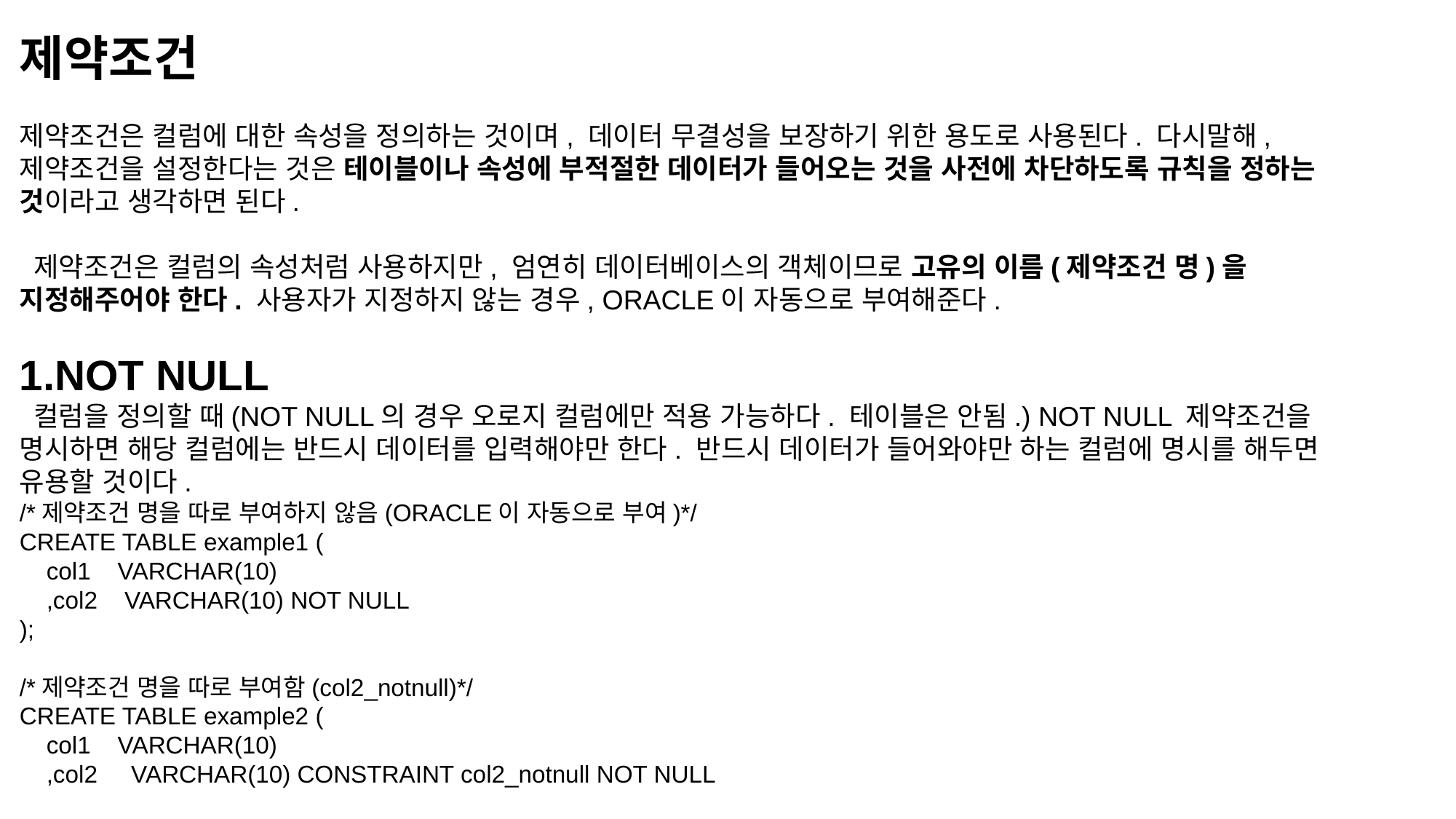

제약조건

제약조건은 컬럼에 대한 속성을 정의하는 것이며, 데이터 무결성을 보장하기 위한 용도로 사용된다. 다시말해, 제약조건을 설정한다는 것은 테이블이나 속성에 부적절한 데이터가 들어오는 것을 사전에 차단하도록 규칙을 정하는 것이라고 생각하면 된다.

 제약조건은 컬럼의 속성처럼 사용하지만, 엄연히 데이터베이스의 객체이므로 고유의 이름(제약조건 명)을 지정해주어야 한다. 사용자가 지정하지 않는 경우, ORACLE이 자동으로 부여해준다.

1.NOT NULL
 컬럼을 정의할 때(NOT NULL의 경우 오로지 컬럼에만 적용 가능하다. 테이블은 안됨.) NOT NULL 제약조건을 명시하면 해당 컬럼에는 반드시 데이터를 입력해야만 한다. 반드시 데이터가 들어와야만 하는 컬럼에 명시를 해두면 유용할 것이다.
/*제약조건 명을 따로 부여하지 않음(ORACLE이 자동으로 부여)*/
CREATE TABLE example1 (
    col1    VARCHAR(10)
    ,col2    VARCHAR(10) NOT NULL
);

/*제약조건 명을 따로 부여함(col2_notnull)*/
CREATE TABLE example2 (
    col1    VARCHAR(10)
    ,col2     VARCHAR(10) CONSTRAINT col2_notnull NOT NULL